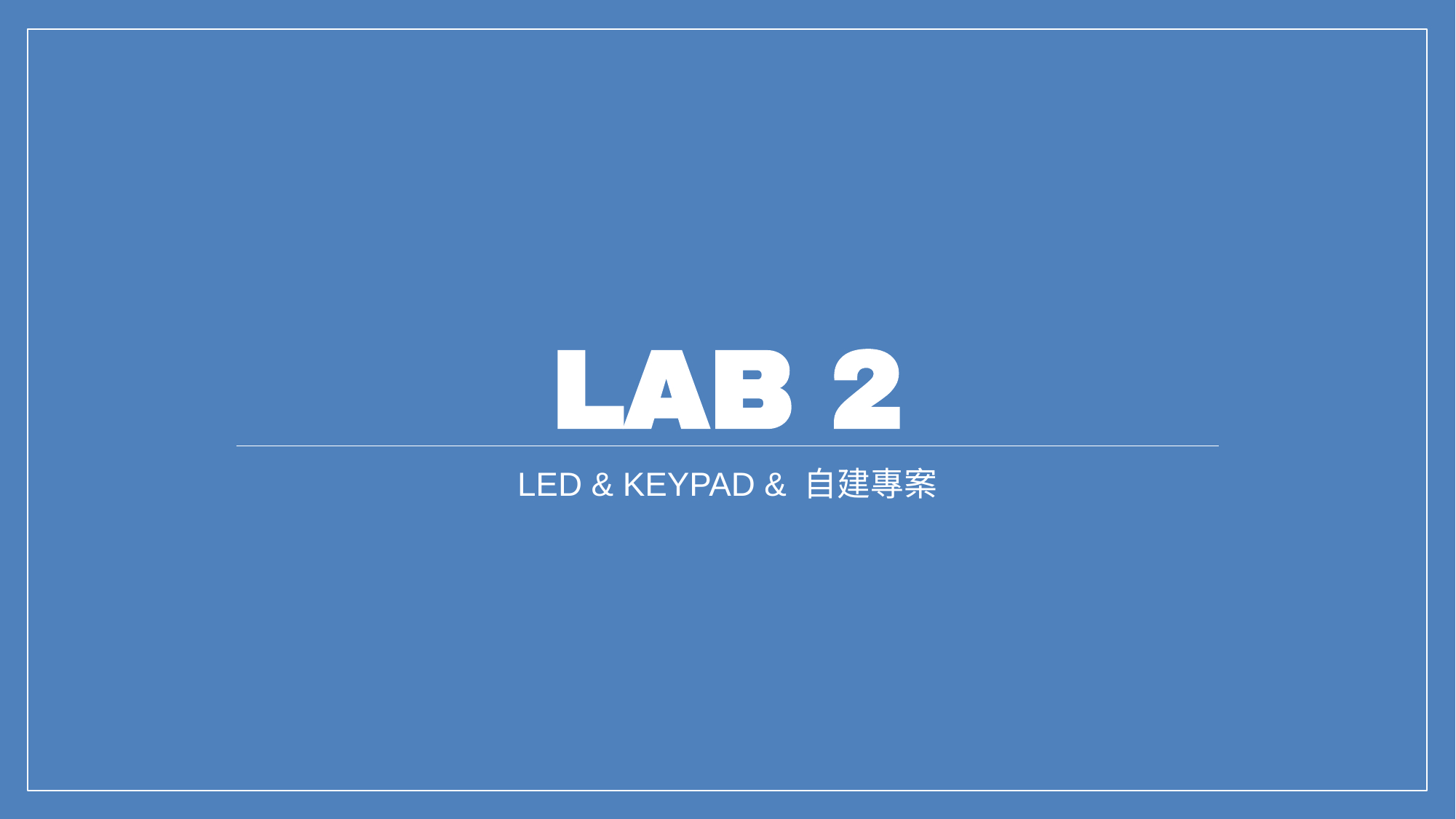

# Lab 2
LED & KEYPAD & 自建專案